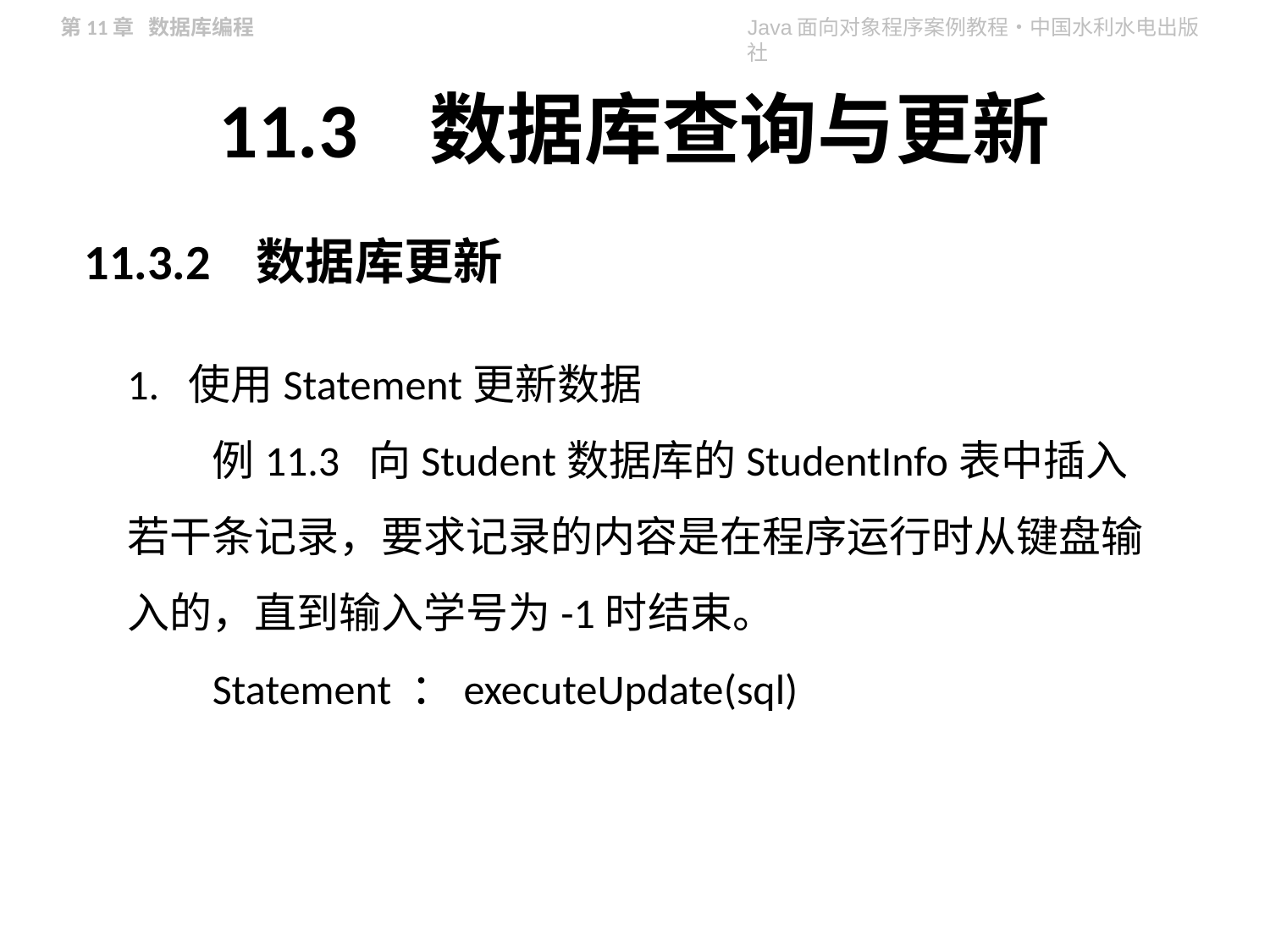

# 11.3   数据库查询与更新
11.3.2   数据库更新
1.  使用Statement更新数据
例11.3  向Student数据库的StudentInfo表中插入若干条记录，要求记录的内容是在程序运行时从键盘输入的，直到输入学号为-1时结束。
Statement ：executeUpdate(sql)